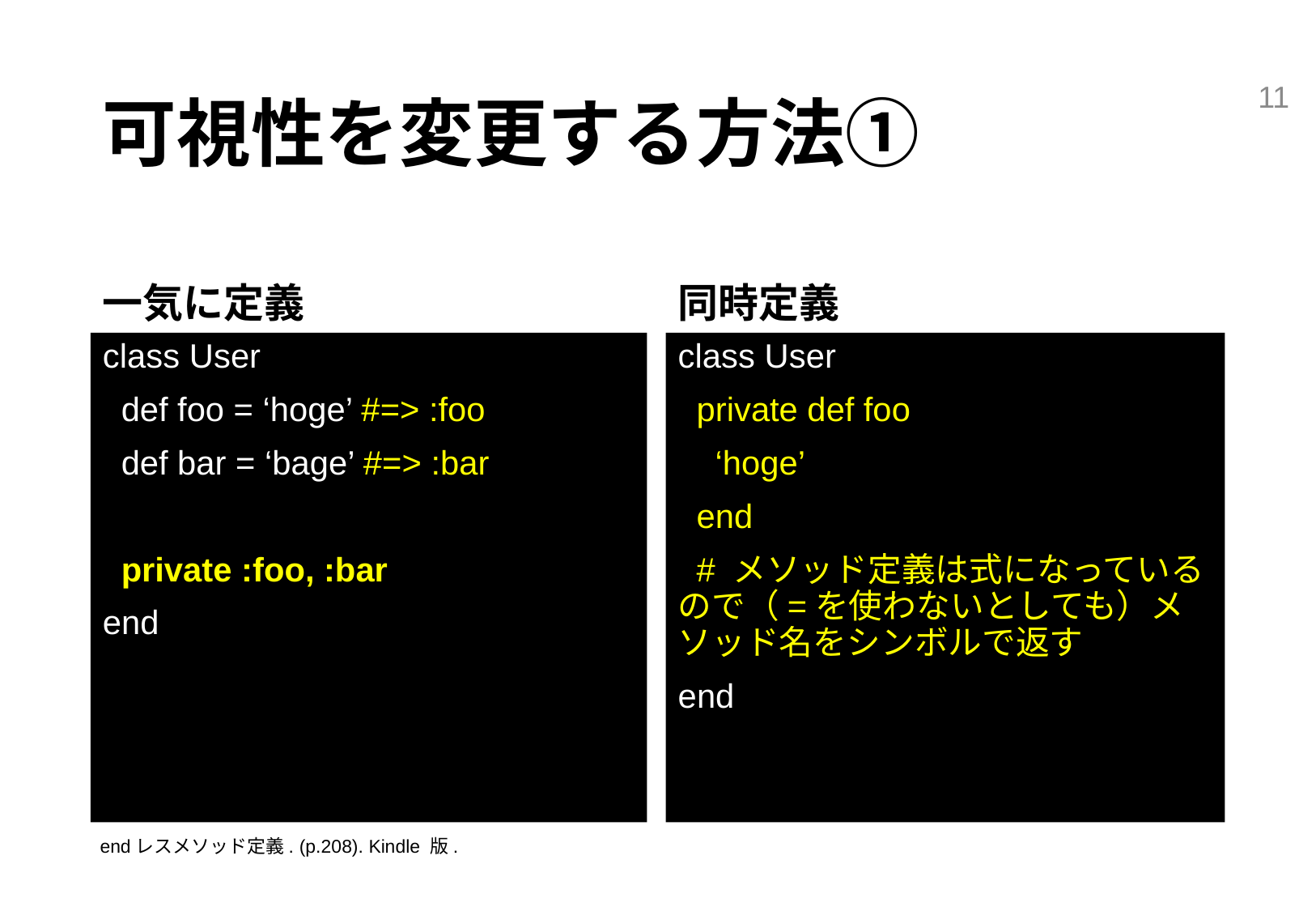

11
# 可視性を変更する方法①
一気に定義
同時定義
class User
  def foo = ‘hoge’ #=> :foo
  def bar = ‘bage’ #=> :bar

  private :foo, :bar
end
class User
  private def foo
    ‘hoge’
  end
  # メソッド定義は式になっているので（=を使わないとしても）メソッド名をシンボルで返す
end
endレスメソッド定義. (p.208). Kindle 版.